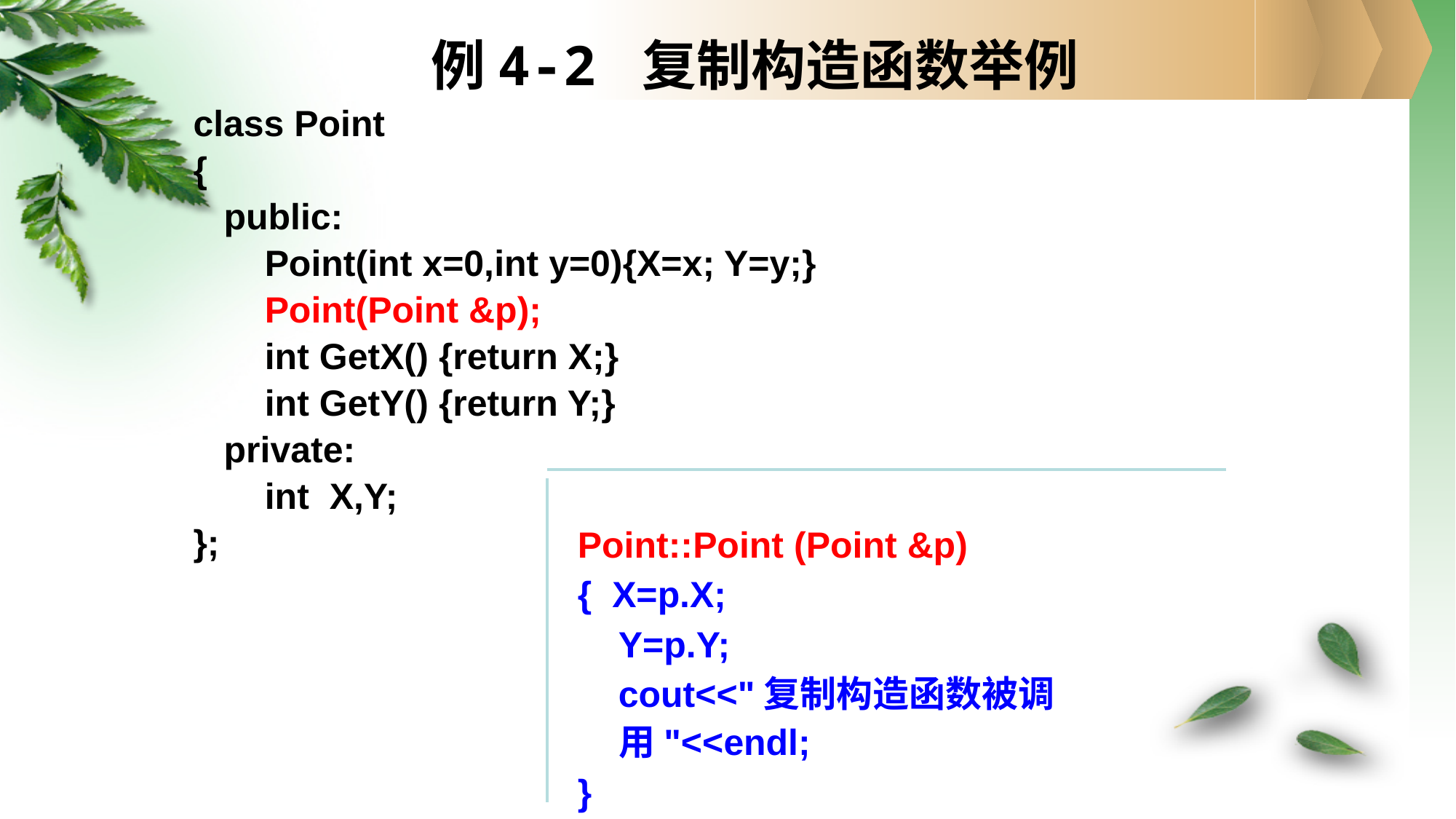

# 例4-2 复制构造函数举例
class Point
{
   public:
       Point(int x=0,int y=0){X=x; Y=y;}
       Point(Point &p);
       int GetX() {return X;}
       int GetY() {return Y;}
   private:
       int  X,Y;
};
Point::Point (Point &p)
{  X=p.X;
    Y=p.Y;
    cout<<"复制构造函数被调用"<<endl;
}